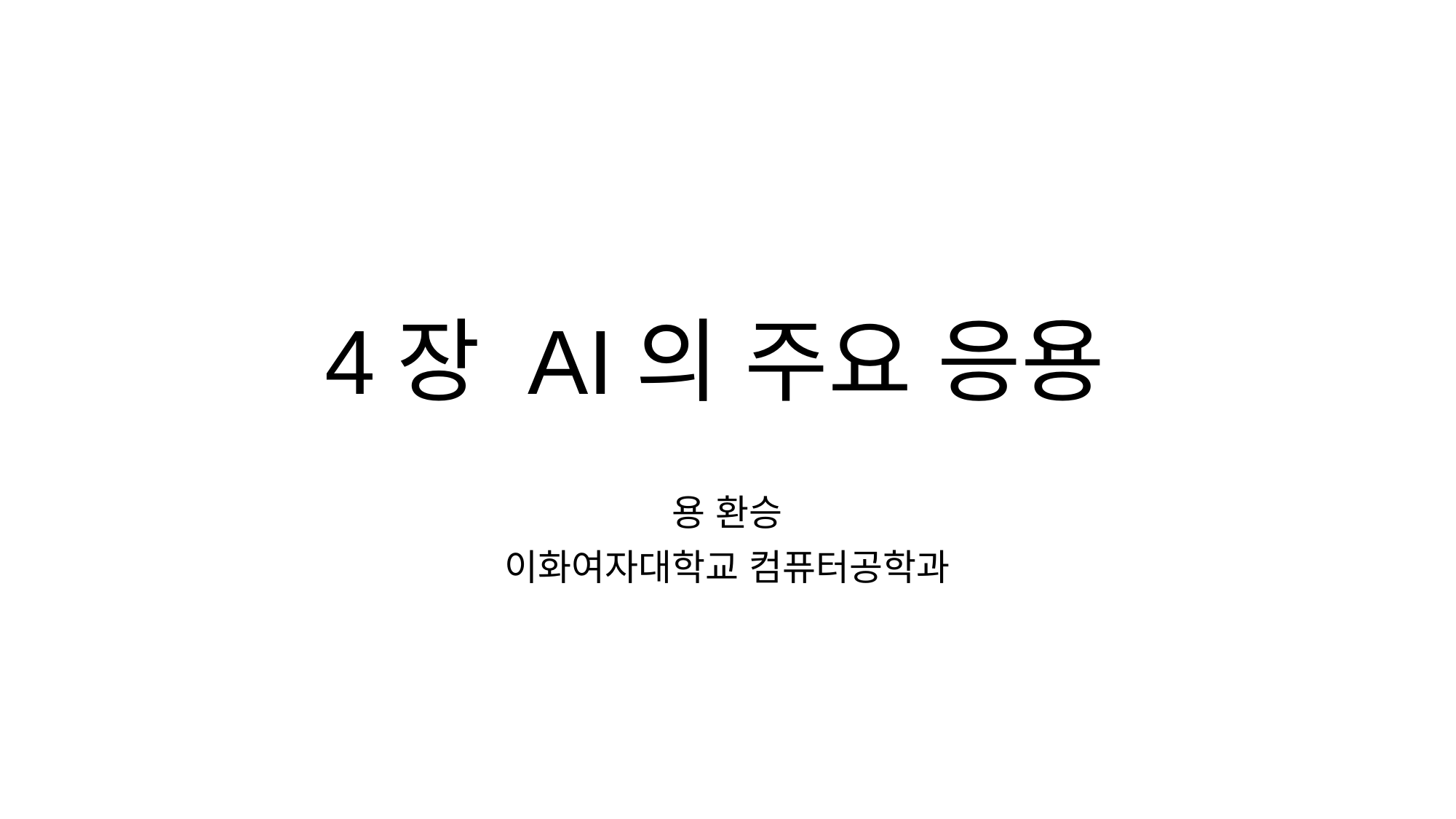

# 4장 AI의 주요 응용

용 환승
이화여자대학교 컴퓨터공학과